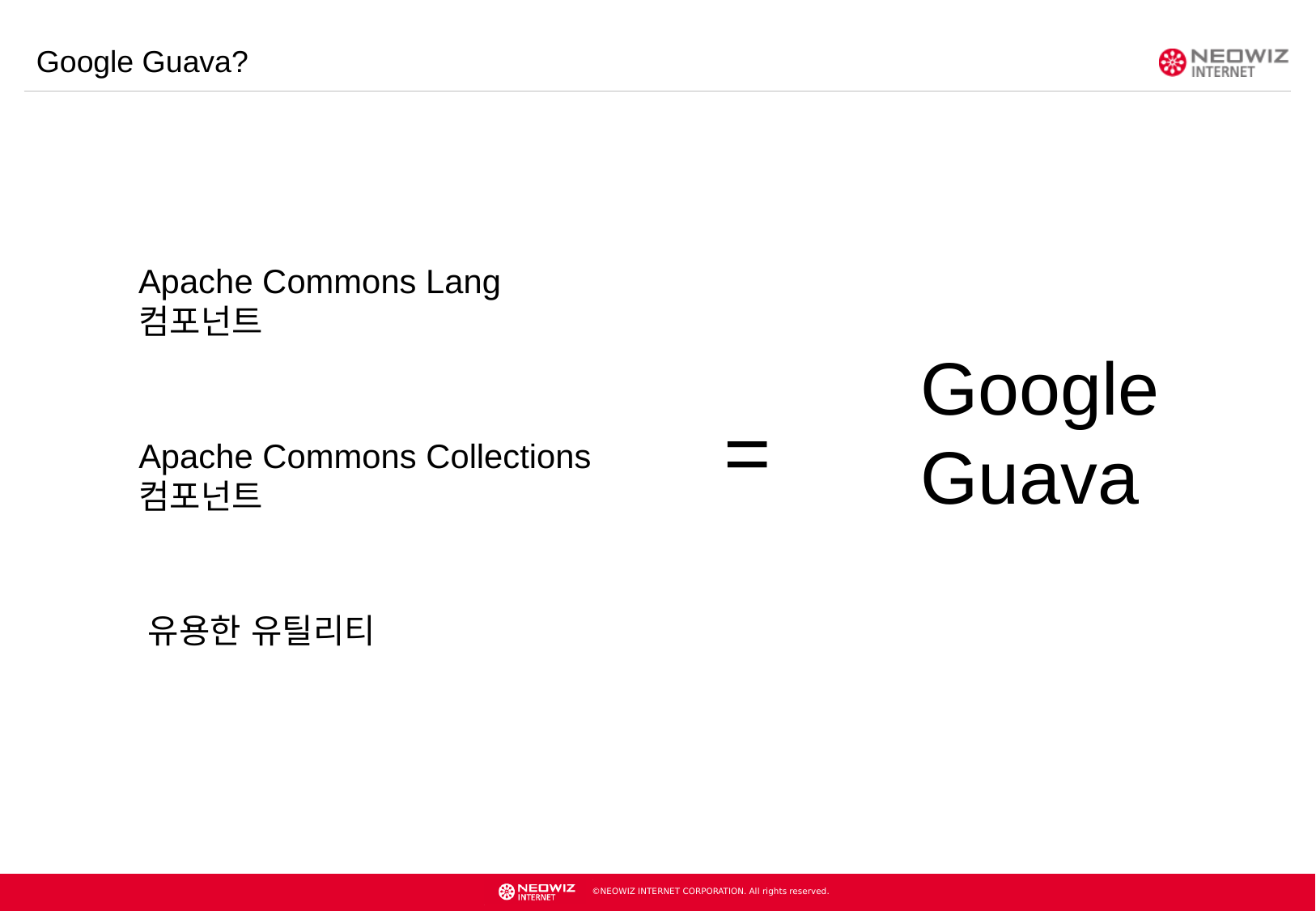

Google Guava?
Apache Commons Lang
컴포넌트
Google
Guava
=
Apache Commons Collections
컴포넌트
유용한 유틸리티